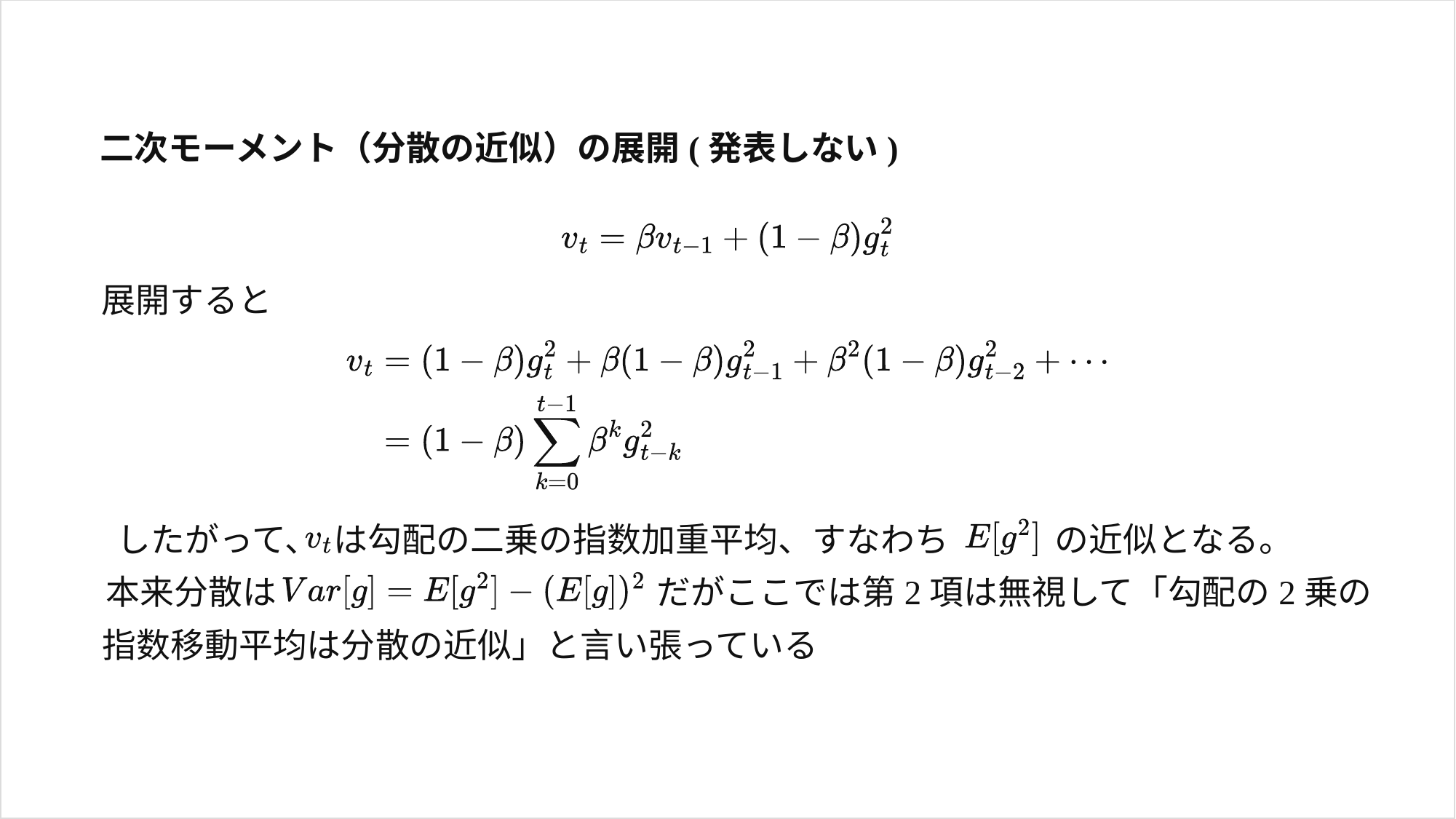

二次モーメント（分散の近似）の展開(発表しない)

展開すると

したがって、  は勾配の二乗の指数加重平均、すなわち
 の近似となる。

本来分散は
 だがここでは第2項は無視して「勾配の2乗の

指数移動平均は分散の近似」と言い張っている